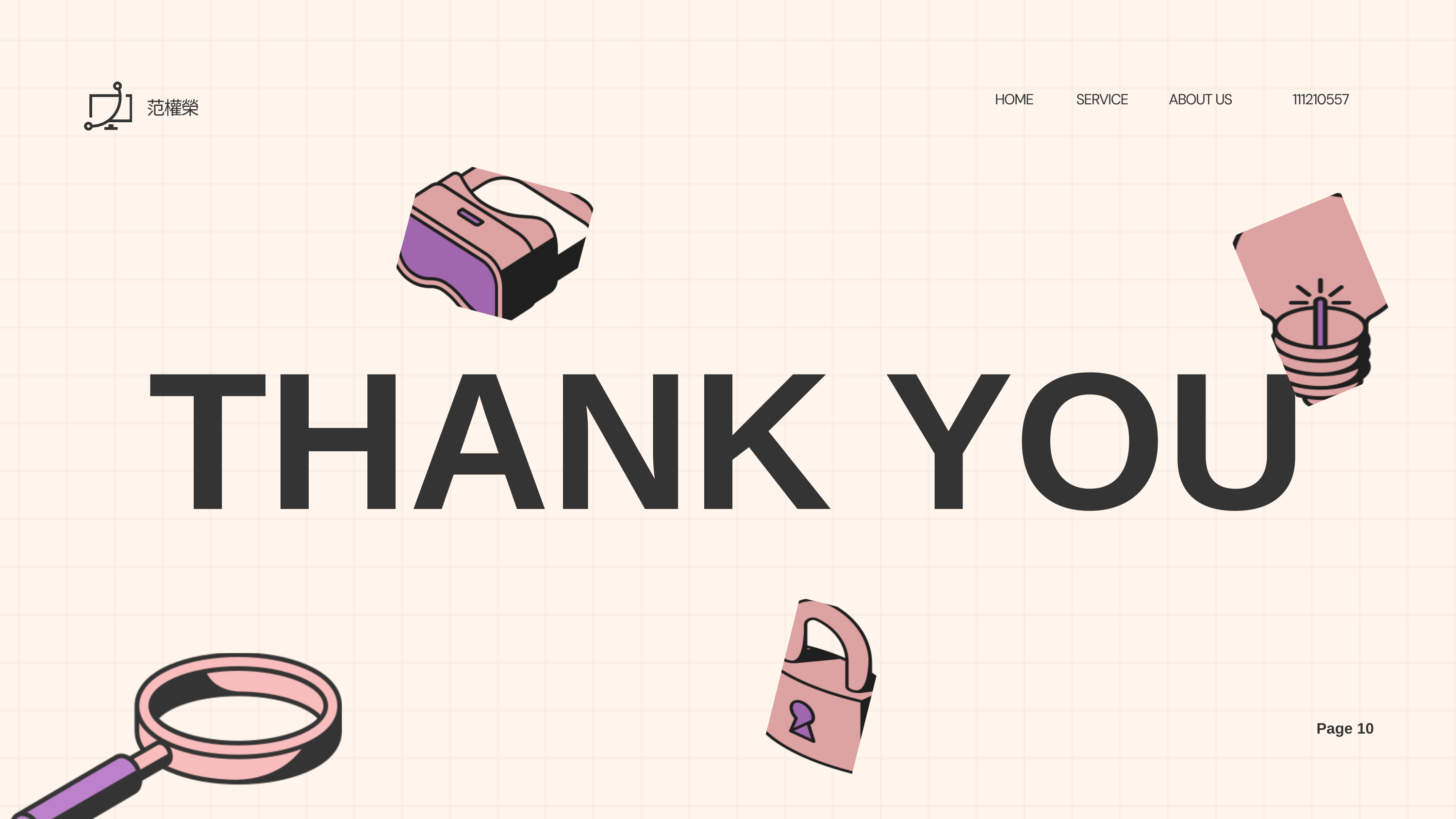

HOME
SERVICE
ABOUT US
111210557
范權榮

THANK YOU

Page 10